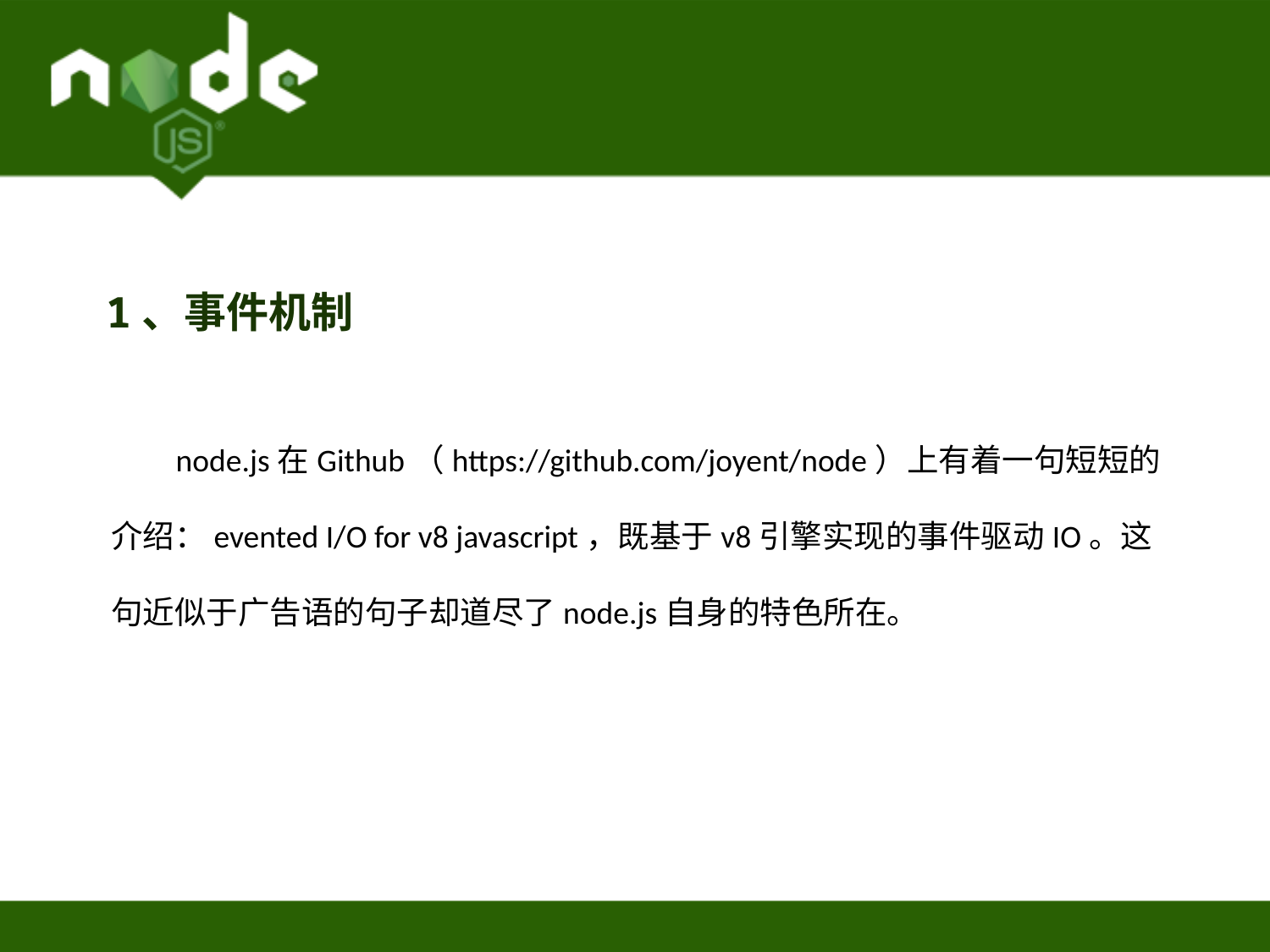

1、事件机制
         node.js在Github（https://github.com/joyent/node）上有着一句短短的介绍：evented I/O for v8 javascript，既基于v8引擎实现的事件驱动IO。这句近似于广告语的句子却道尽了node.js自身的特色所在。